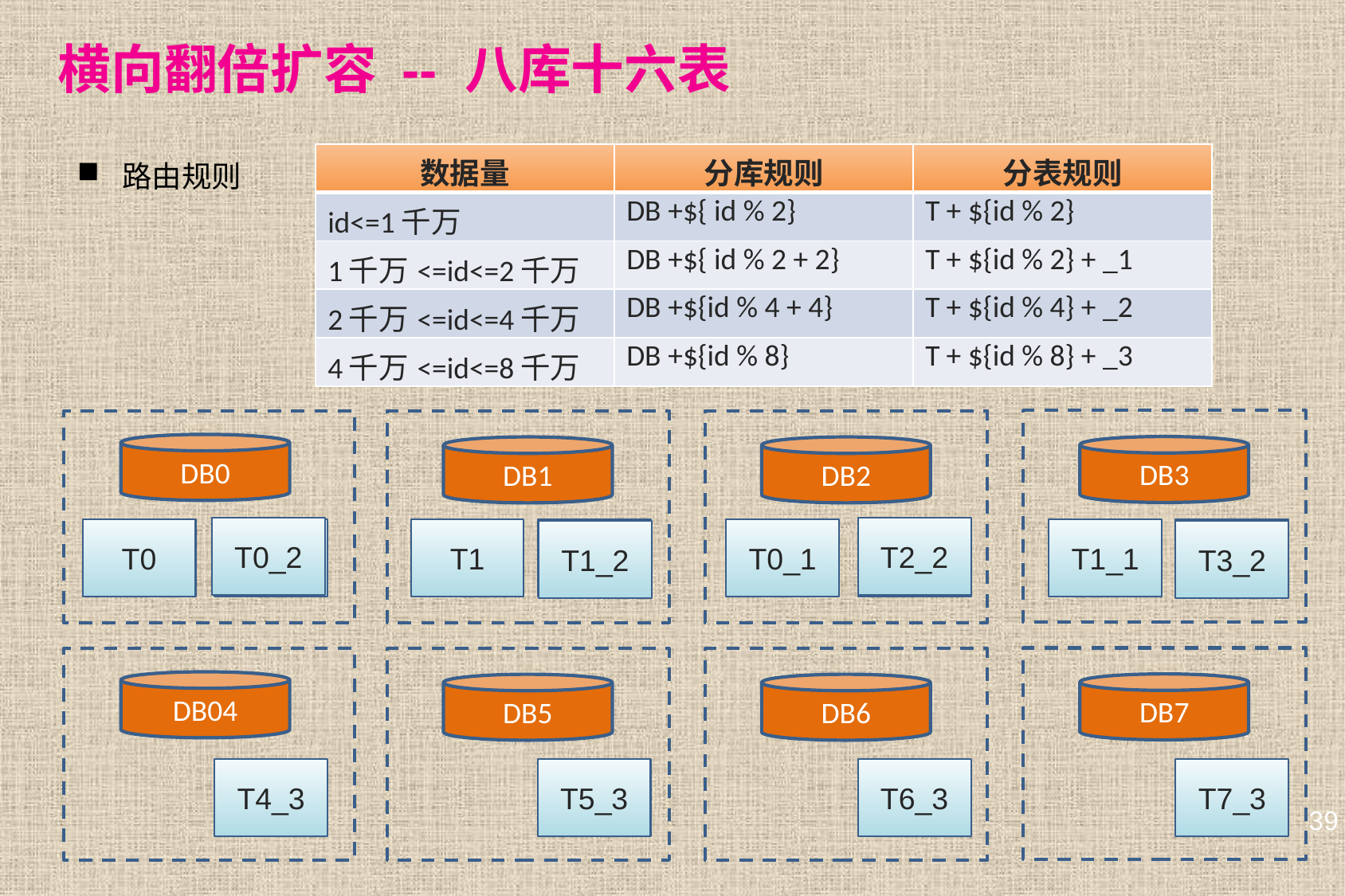

# 横向翻倍扩容 -- 八库十六表
路由规则
| 数据量 | 分库规则 | 分表规则 |
| --- | --- | --- |
| id<=1千万 | DB +${ id % 2} | T + ${id % 2} |
| 1千万<=id<=2千万 | DB +${ id % 2 + 2} | T + ${id % 2} + \_1 |
| 2千万<=id<=4千万 | DB +${id % 4 + 4} | T + ${id % 4} + \_2 |
| 4千万<=id<=8千万 | DB +${id % 8} | T + ${id % 8} + \_3 |

DB0
DB3
DB1
DB2
T2_2
T0_2
T1_3
T3_3
T0
T0_3
T1
T0_1
T2_3
T1_1
T3_2
T1_2

DB7

DB04

DB5

DB6
T5_3
T7_3
T4_3
T6_3